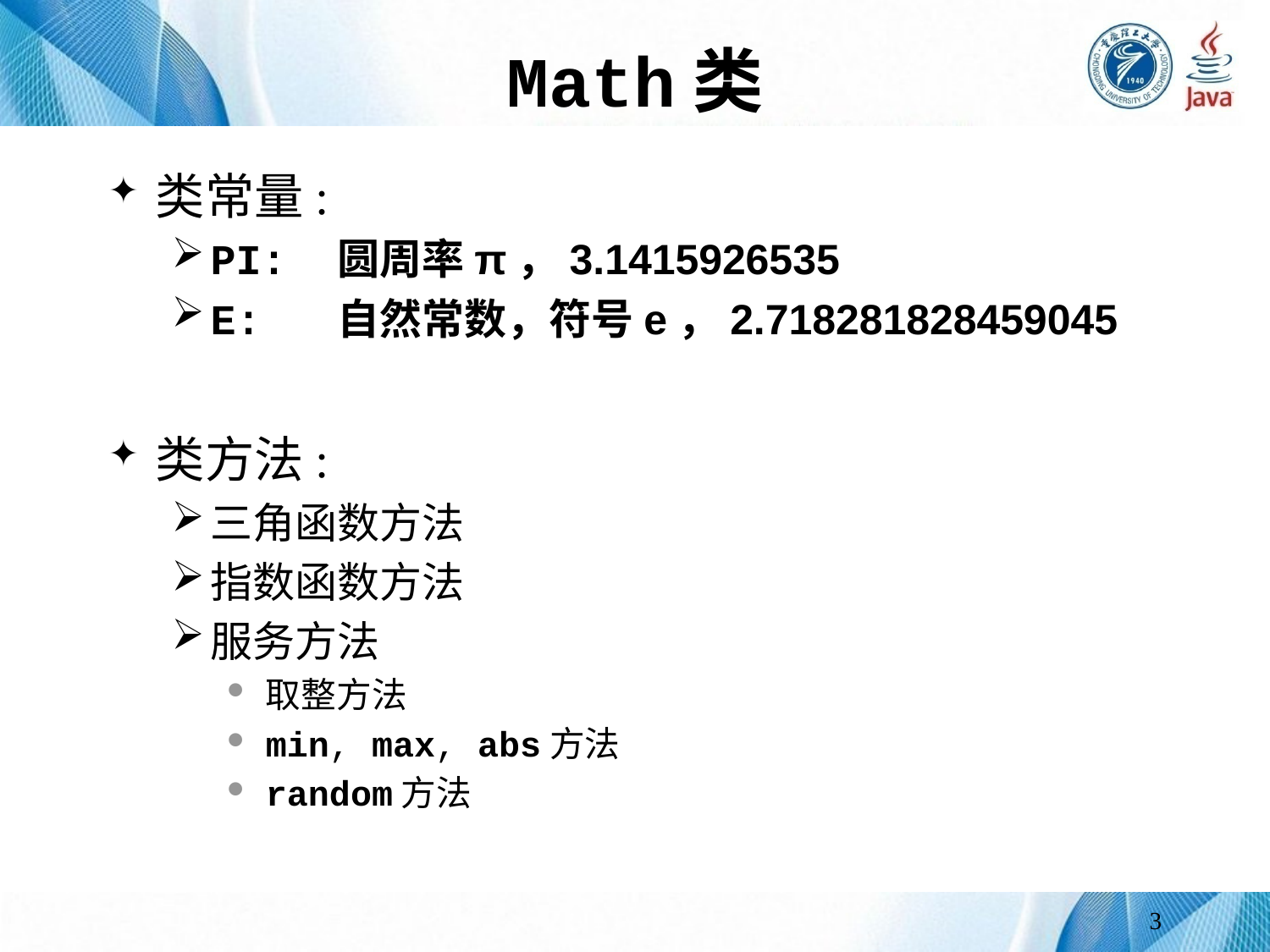

# Math类
类常量:
PI:	圆周率π，3.1415926535
E:	自然常数，符号e，2.718281828459045

类方法:
三角函数方法
指数函数方法
服务方法
取整方法
min, max, abs方法
random方法

3